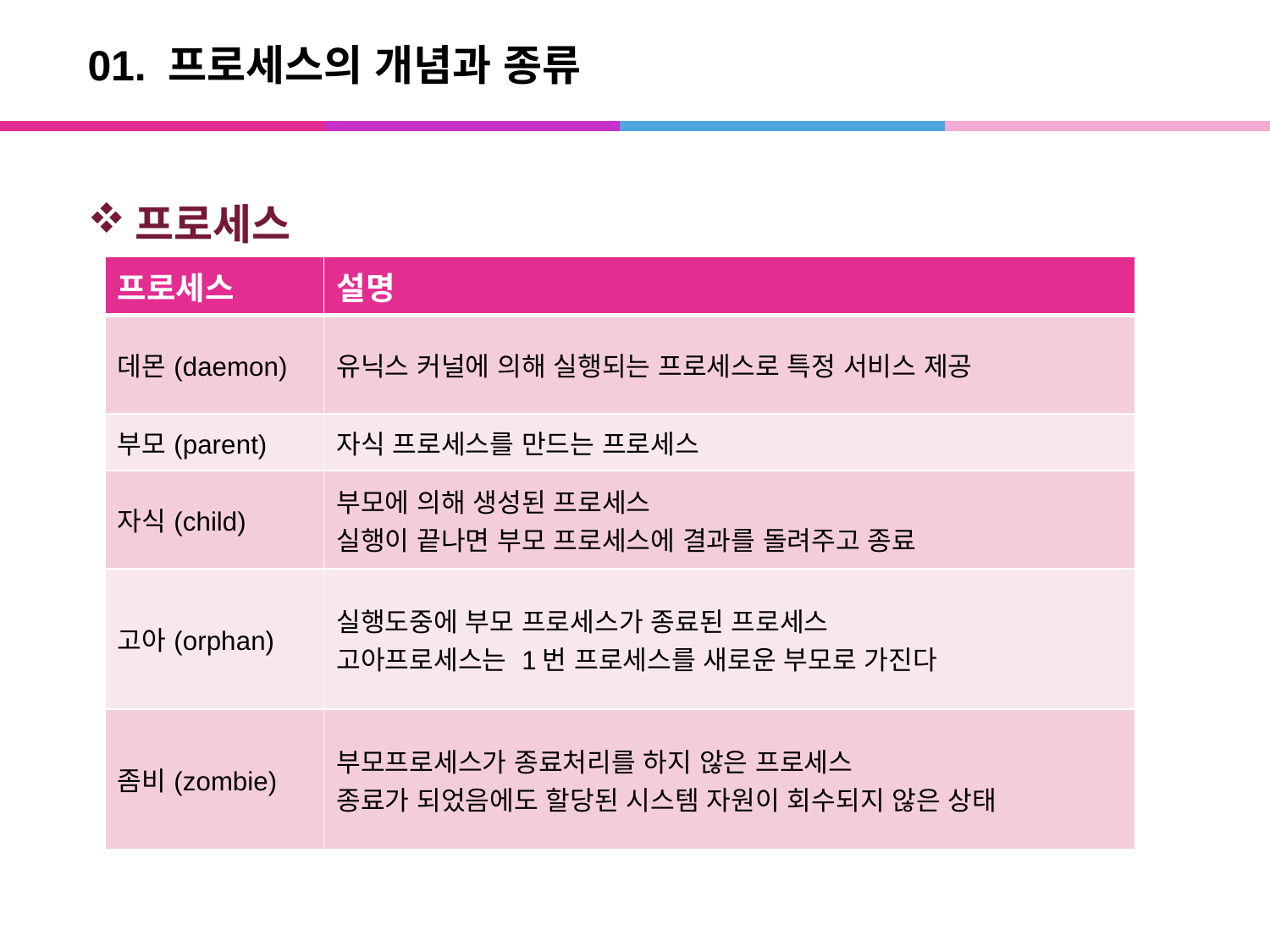

# 01. 프로세스의 개념과 종류
프로세스

| 프로세스 | 설명 |
| --- | --- |
| 데몬(daemon) | 유닉스 커널에 의해 실행되는 프로세스로 특정 서비스 제공 |
| 부모(parent) | 자식 프로세스를 만드는 프로세스 |
| 자식(child) | 부모에 의해 생성된 프로세스 실행이 끝나면 부모 프로세스에 결과를 돌려주고 종료 |
| 고아(orphan) | 실행도중에 부모 프로세스가 종료된 프로세스 고아프로세스는 1번 프로세스를 새로운 부모로 가진다 |
| 좀비(zombie) | 부모프로세스가 종료처리를 하지 않은 프로세스 종료가 되었음에도 할당된 시스템 자원이 회수되지 않은 상태 |